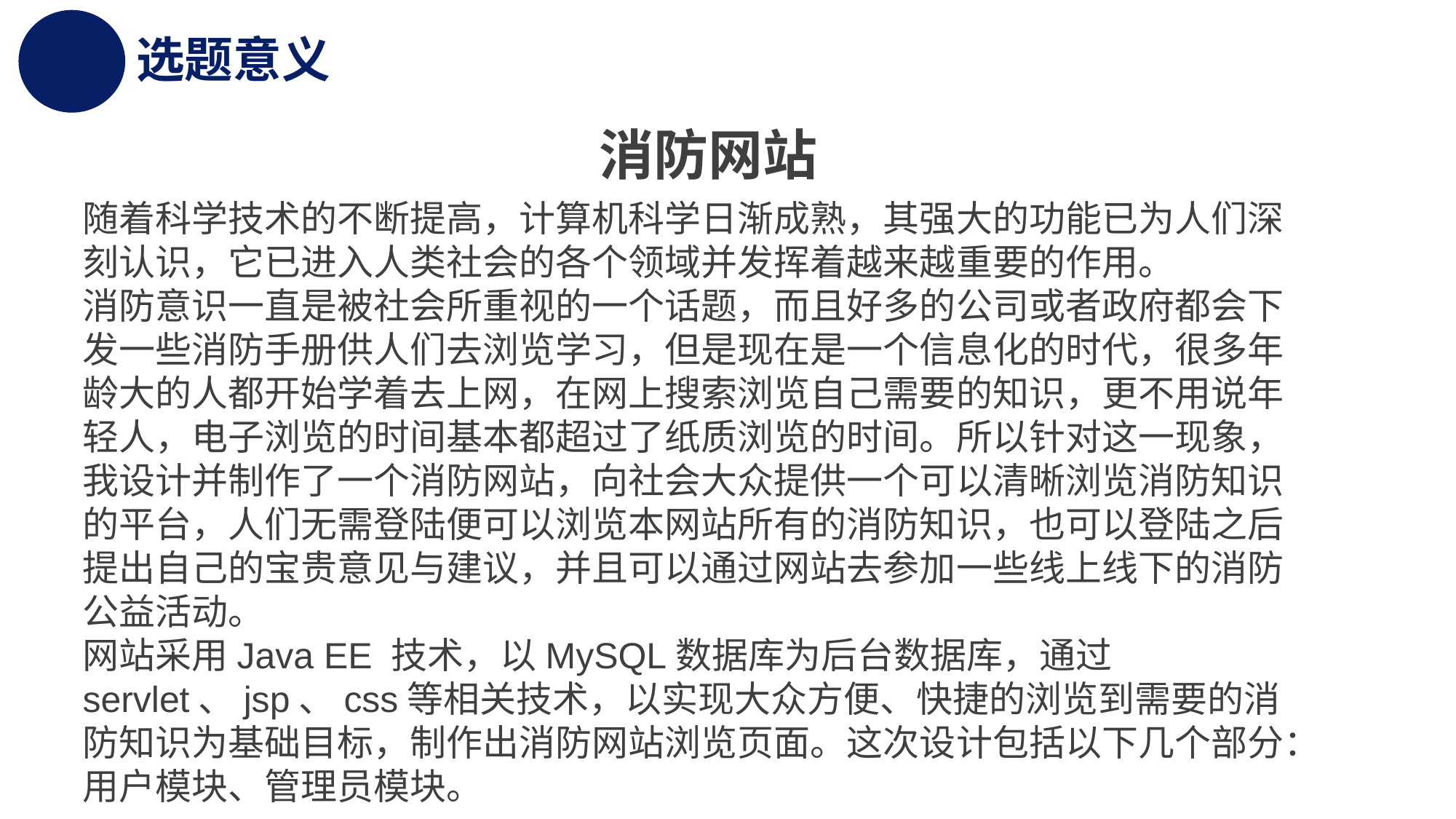

# 选题意义

消防网站
随着科学技术的不断提高，计算机科学日渐成熟，其强大的功能已为人们深刻认识，它已进入人类社会的各个领域并发挥着越来越重要的作用。
消防意识一直是被社会所重视的一个话题，而且好多的公司或者政府都会下发一些消防手册供人们去浏览学习，但是现在是一个信息化的时代，很多年龄大的人都开始学着去上网，在网上搜索浏览自己需要的知识，更不用说年轻人，电子浏览的时间基本都超过了纸质浏览的时间。所以针对这一现象，我设计并制作了一个消防网站，向社会大众提供一个可以清晰浏览消防知识的平台，人们无需登陆便可以浏览本网站所有的消防知识，也可以登陆之后提出自己的宝贵意见与建议，并且可以通过网站去参加一些线上线下的消防公益活动。
网站采用Java EE 技术，以MySQL数据库为后台数据库，通过servlet、jsp、css等相关技术，以实现大众方便、快捷的浏览到需要的消防知识为基础目标，制作出消防网站浏览页面。这次设计包括以下几个部分：用户模块、管理员模块。